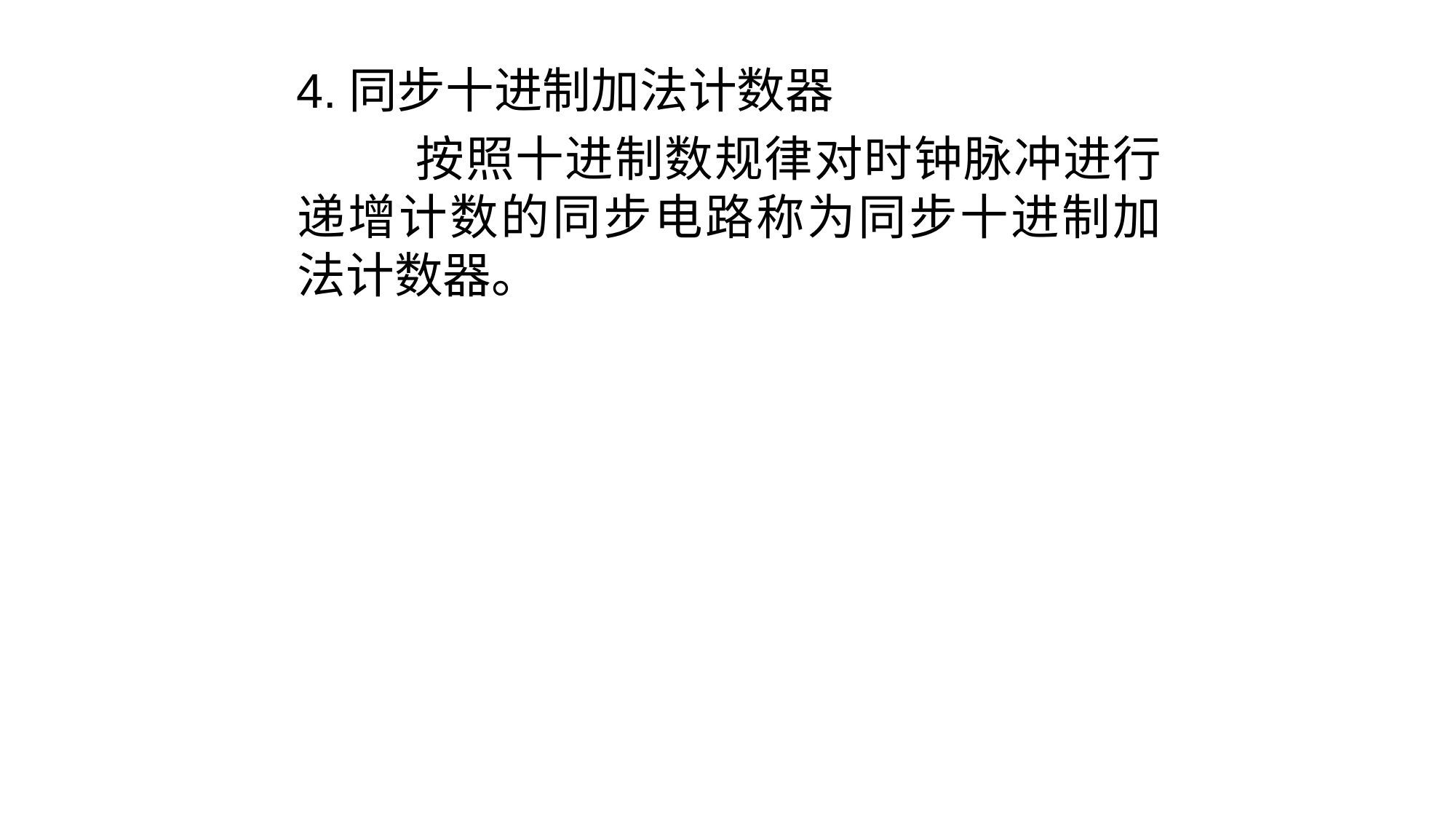

4.同步十进制加法计数器
            按照十进制数规律对时钟脉冲进行递增计数的同步电路称为同步十进制加法计数器。